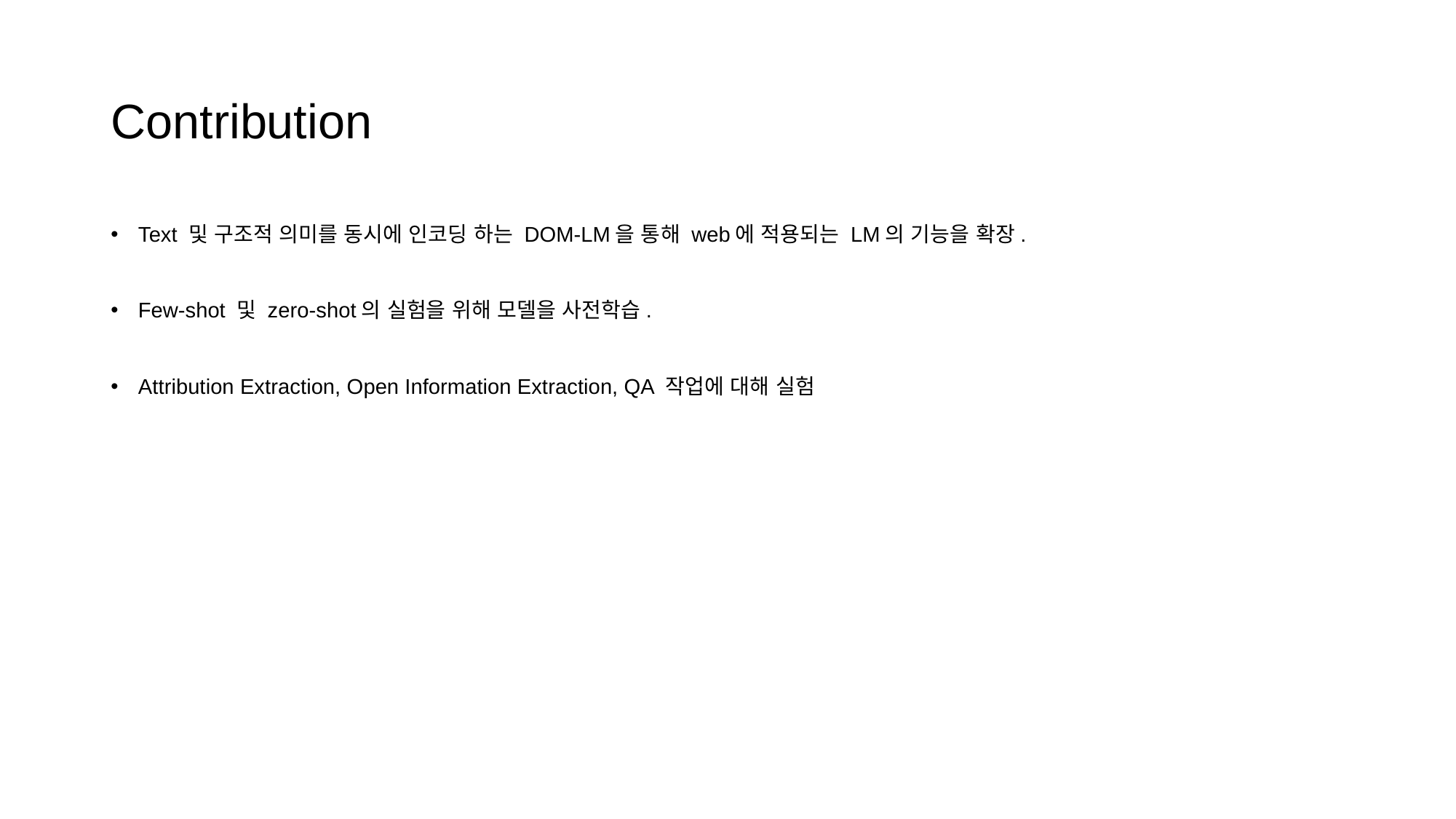

# Contribution
Text 및 구조적 의미를 동시에 인코딩 하는 DOM-LM을 통해 web에 적용되는 LM의 기능을 확장.

Few-shot 및 zero-shot의 실험을 위해 모델을 사전학습.

Attribution Extraction, Open Information Extraction, QA 작업에 대해 실험